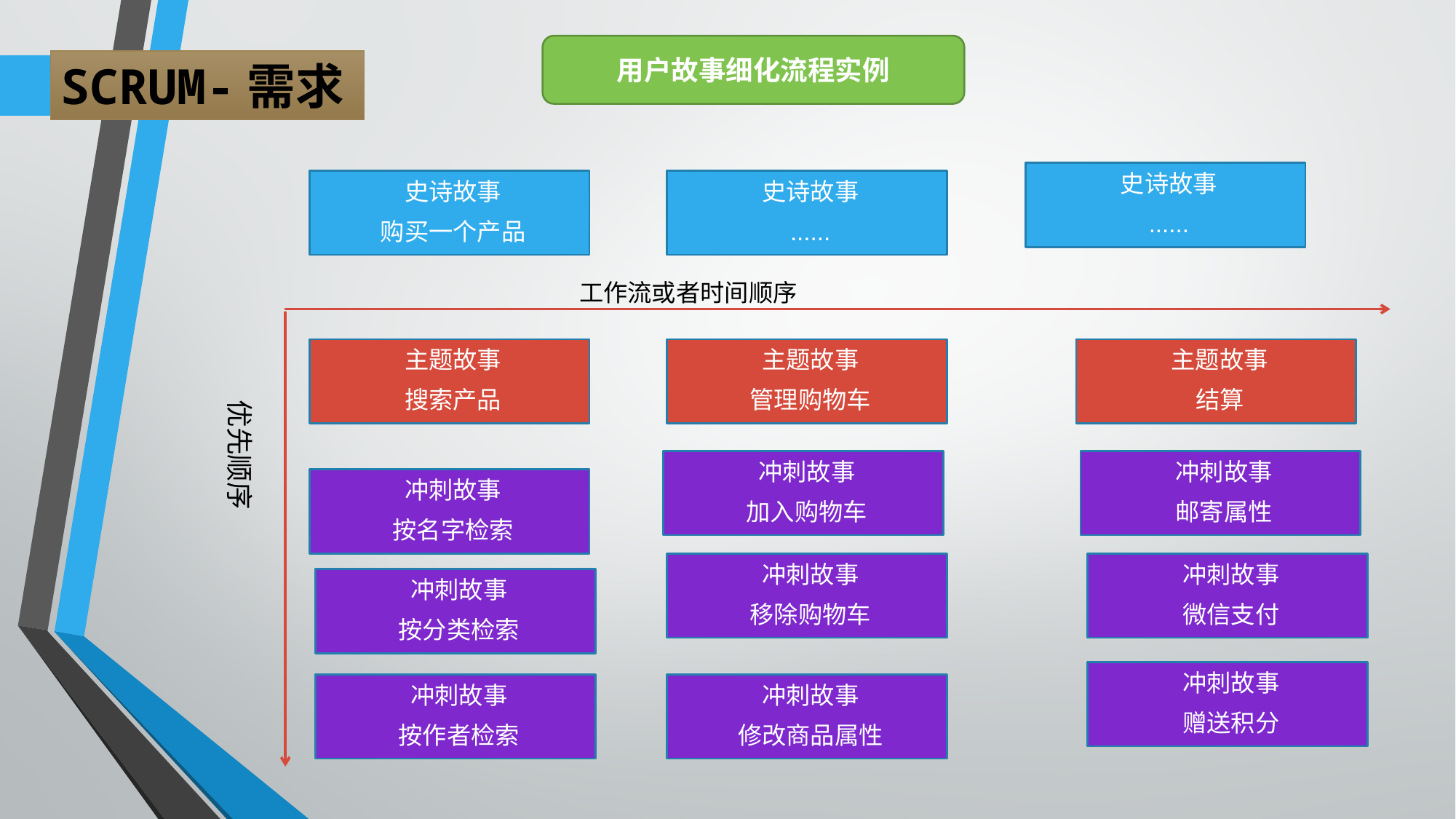

用户故事细化流程实例
SCRUM-需求

史诗故事
......

史诗故事
购买一个产品

史诗故事
......
工作流或者时间顺序

主题故事
搜索产品

主题故事
管理购物车

主题故事
结算
优先顺序

冲刺故事
加入购物车

冲刺故事
邮寄属性

冲刺故事
按名字检索

冲刺故事
移除购物车

冲刺故事
微信支付

冲刺故事
按分类检索

冲刺故事
赠送积分

冲刺故事
按作者检索

冲刺故事
修改商品属性